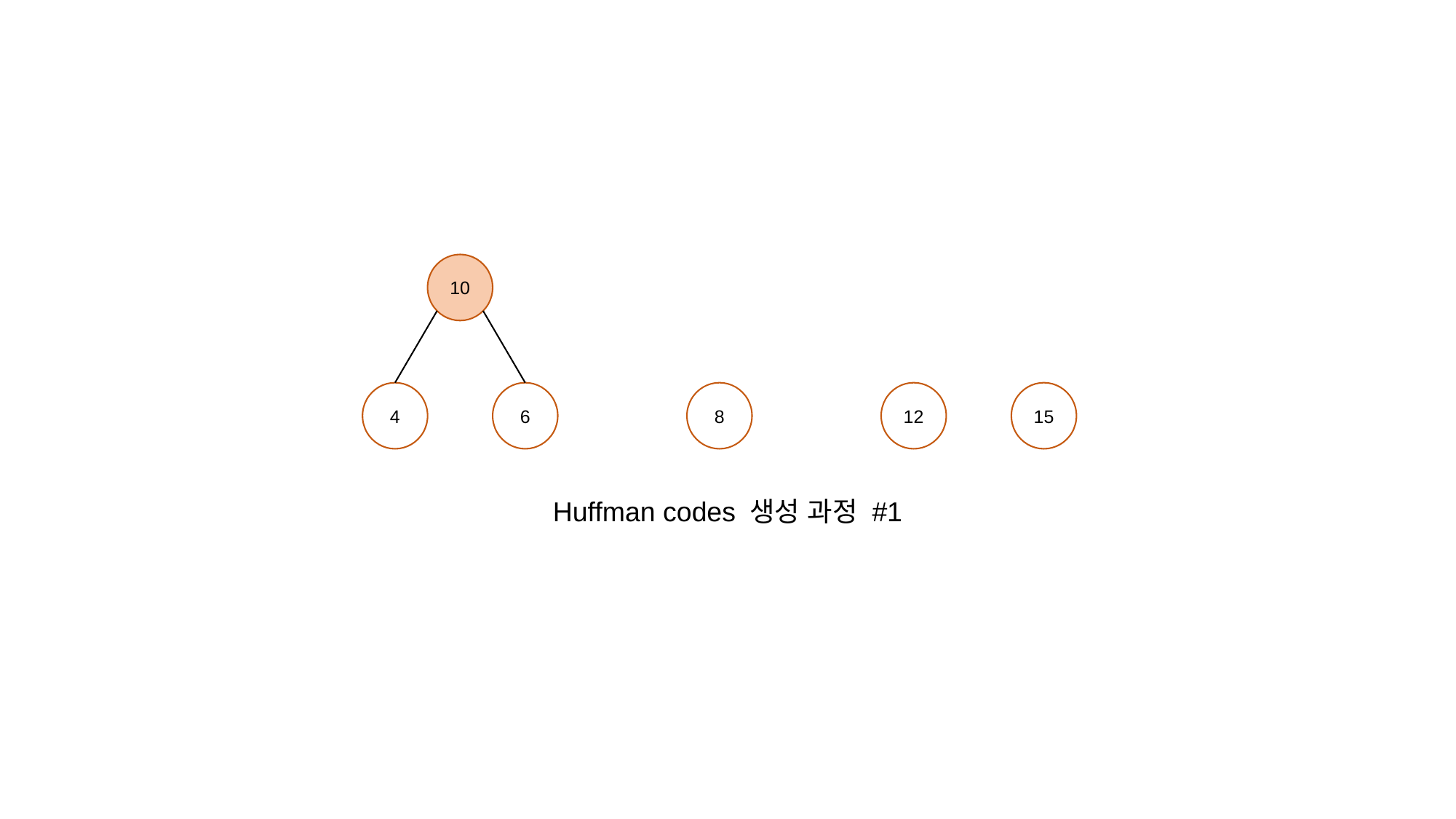

10
4
6
8
12
15
Huffman codes 생성 과정 #1